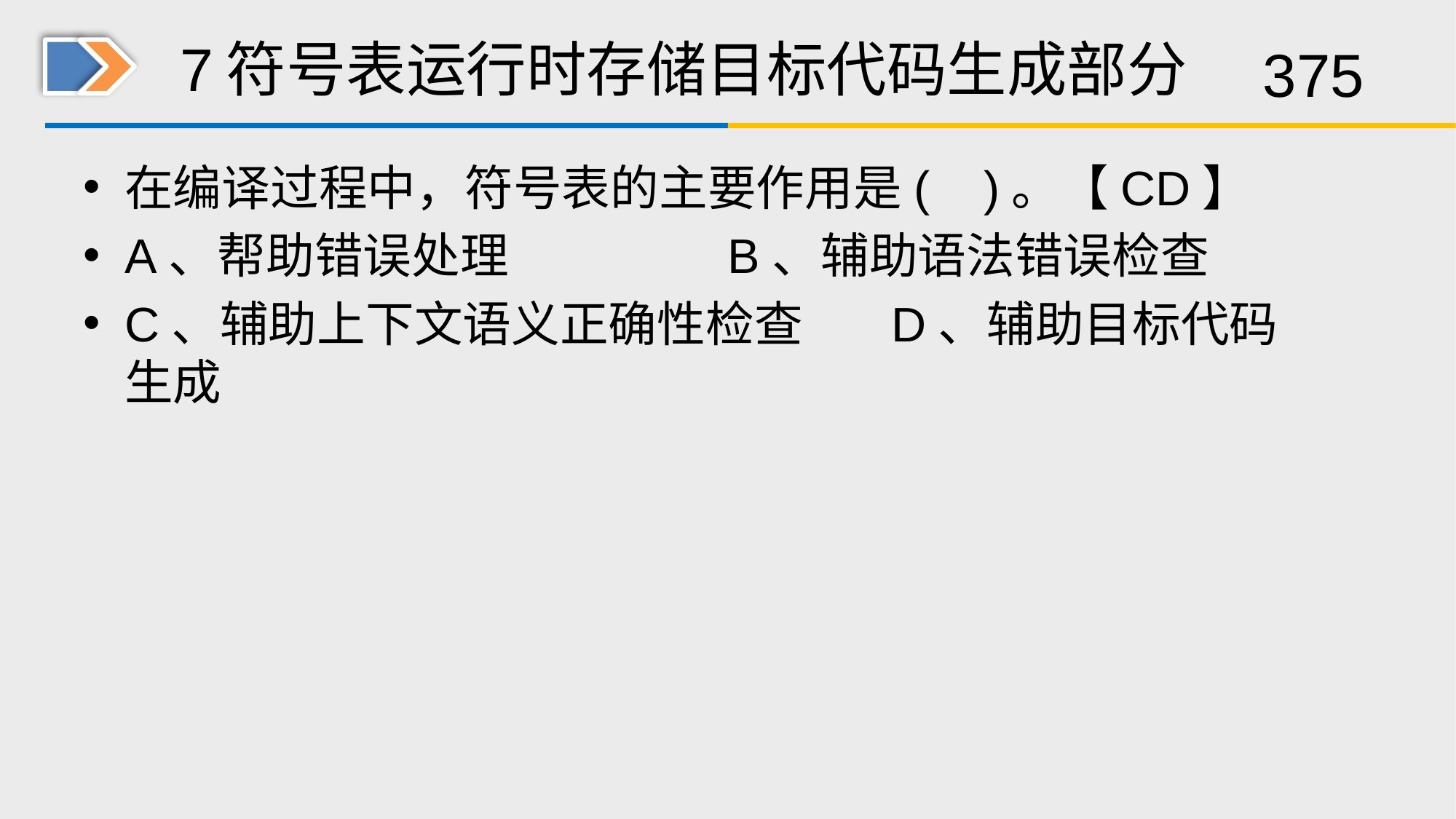

# 7符号表运行时存储目标代码生成部分
375
在编译过程中，符号表的主要作用是(    )。【CD】
A、帮助错误处理                   B、辅助语法错误检查
C、辅助上下文语义正确性检查       D、辅助目标代码生成